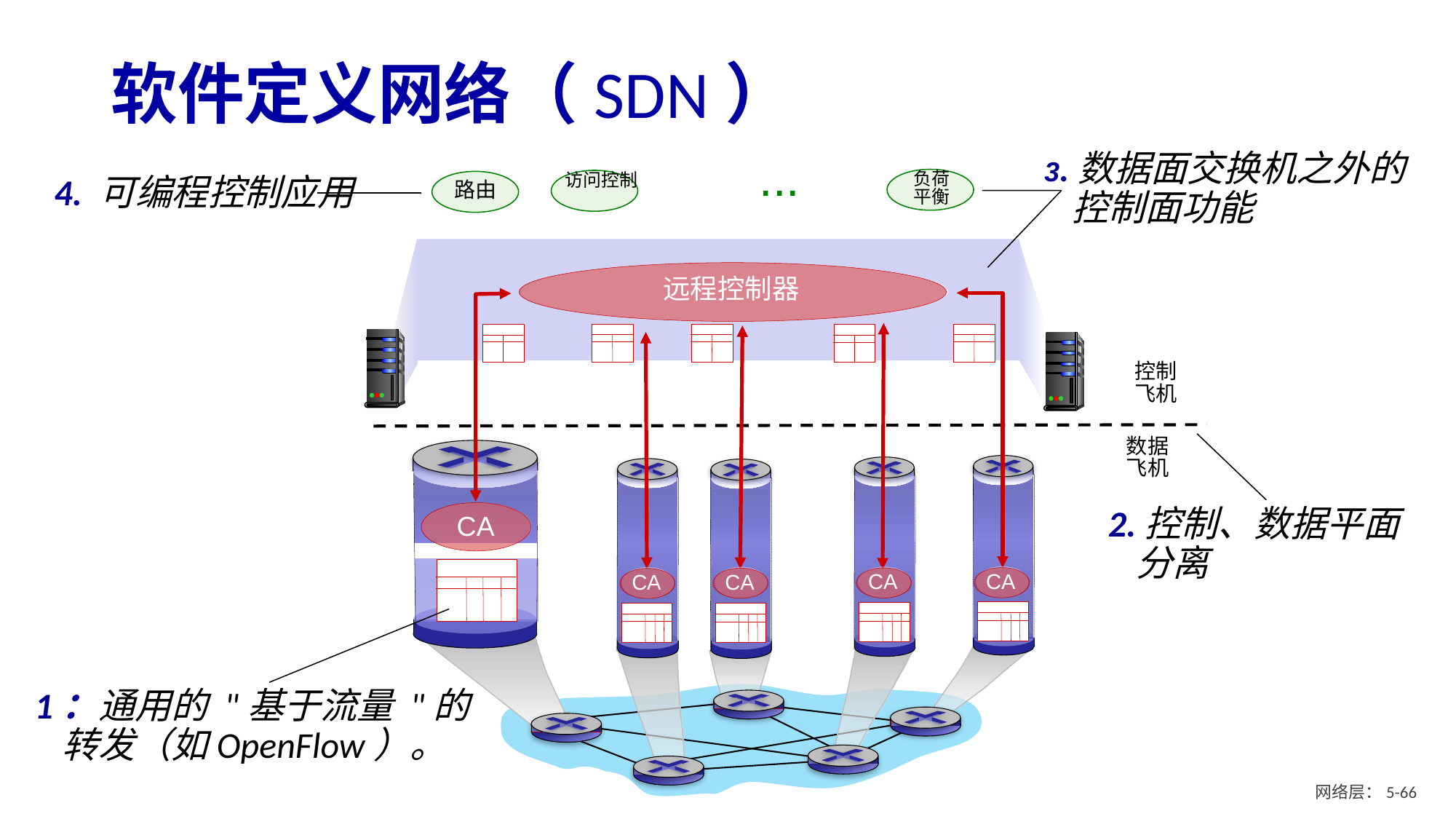

# 软件定义网络（SDN）
...
3.数据面交换机之外的控制面功能
负荷
平衡
访问控制
4. 可编程控制应用

路由

远程控制器

CA
CA

CA

CA

CA

控制
飞机
数据
飞机

2.控制、数据平面分离
1：通用的 "基于流量 "的转发（如OpenFlow）。
网络层：5-66